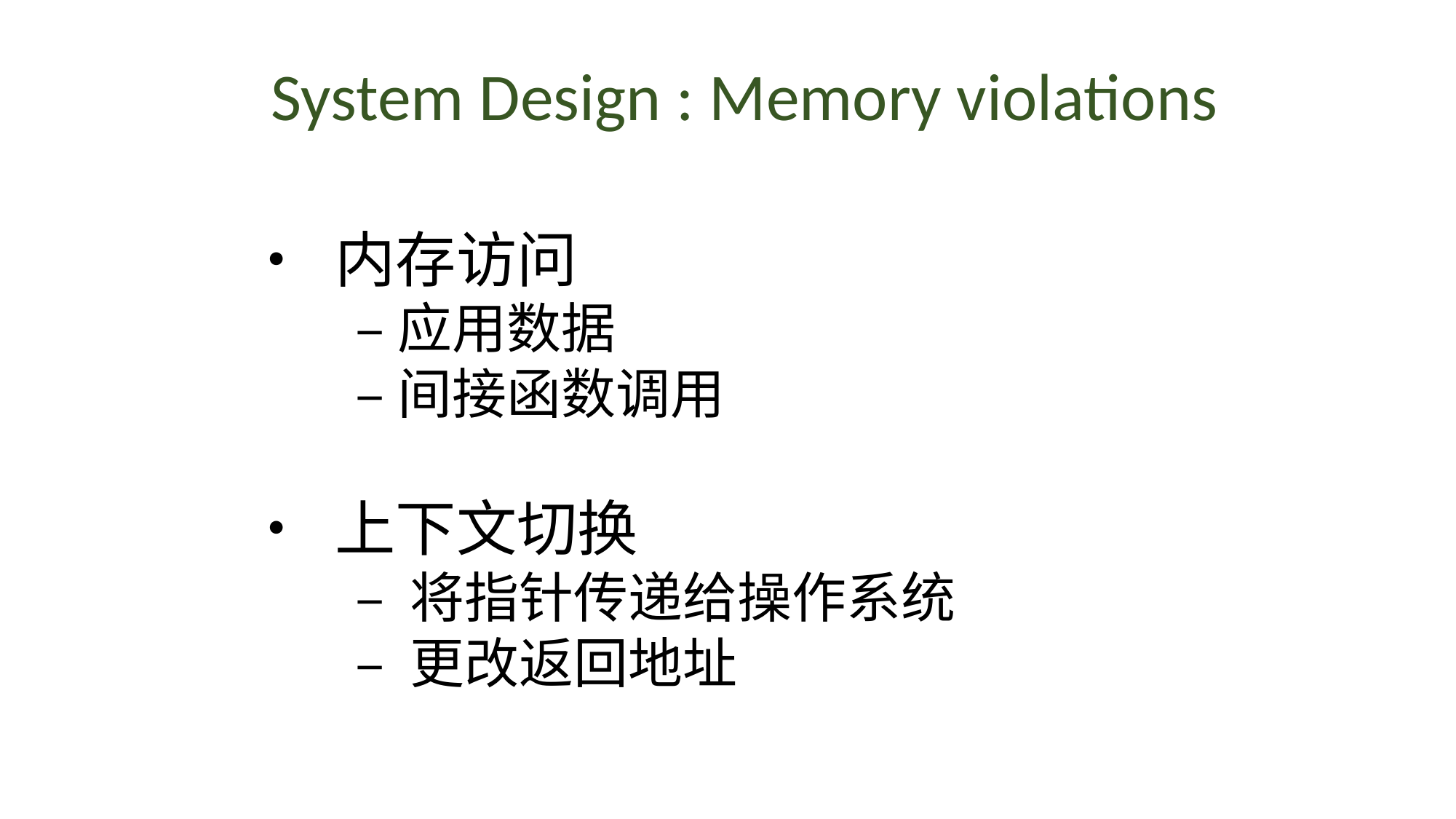

System Design : Memory violations

• 内存访问
	–应用数据
	–间接函数调用

• 上下文切换
	– 将指针传递给操作系统
	– 更改返回地址